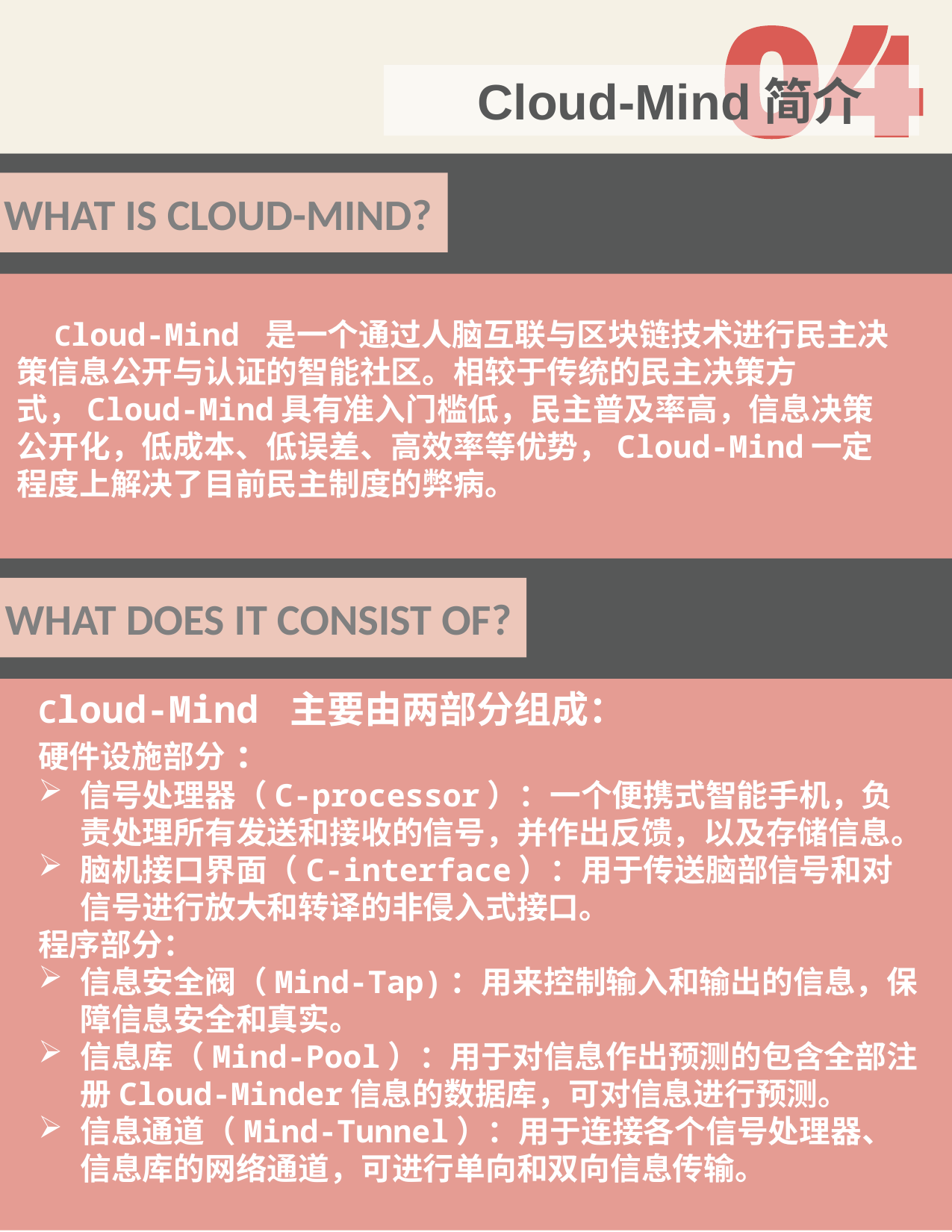

04
      Cloud-Mind简介

WHAT IS CLOUD-MIND?

  Cloud-Mind 是一个通过人脑互联与区块链技术进行民主决策信息公开与认证的智能社区。相较于传统的民主决策方式，Cloud-Mind具有准入门槛低，民主普及率高，信息决策公开化，低成本、低误差、高效率等优势，Cloud-Mind一定程度上解决了目前民主制度的弊病。

WHAT DOES IT CONSIST OF?

Cloud-Mind 主要由两部分组成：
硬件设施部分:
信号处理器（C-processor）：一个便携式智能手机，负责处理所有发送和接收的信号，并作出反馈，以及存储信息。
脑机接口界面（C-interface）：用于传送脑部信号和对信号进行放大和转译的非侵入式接口。
程序部分：
信息安全阀（Mind-Tap)：用来控制输入和输出的信息，保障信息安全和真实。
信息库（Mind-Pool）：用于对信息作出预测的包含全部注册Cloud-Minder信息的数据库，可对信息进行预测。
信息通道（Mind-Tunnel）：用于连接各个信号处理器、信息库的网络通道，可进行单向和双向信息传输。